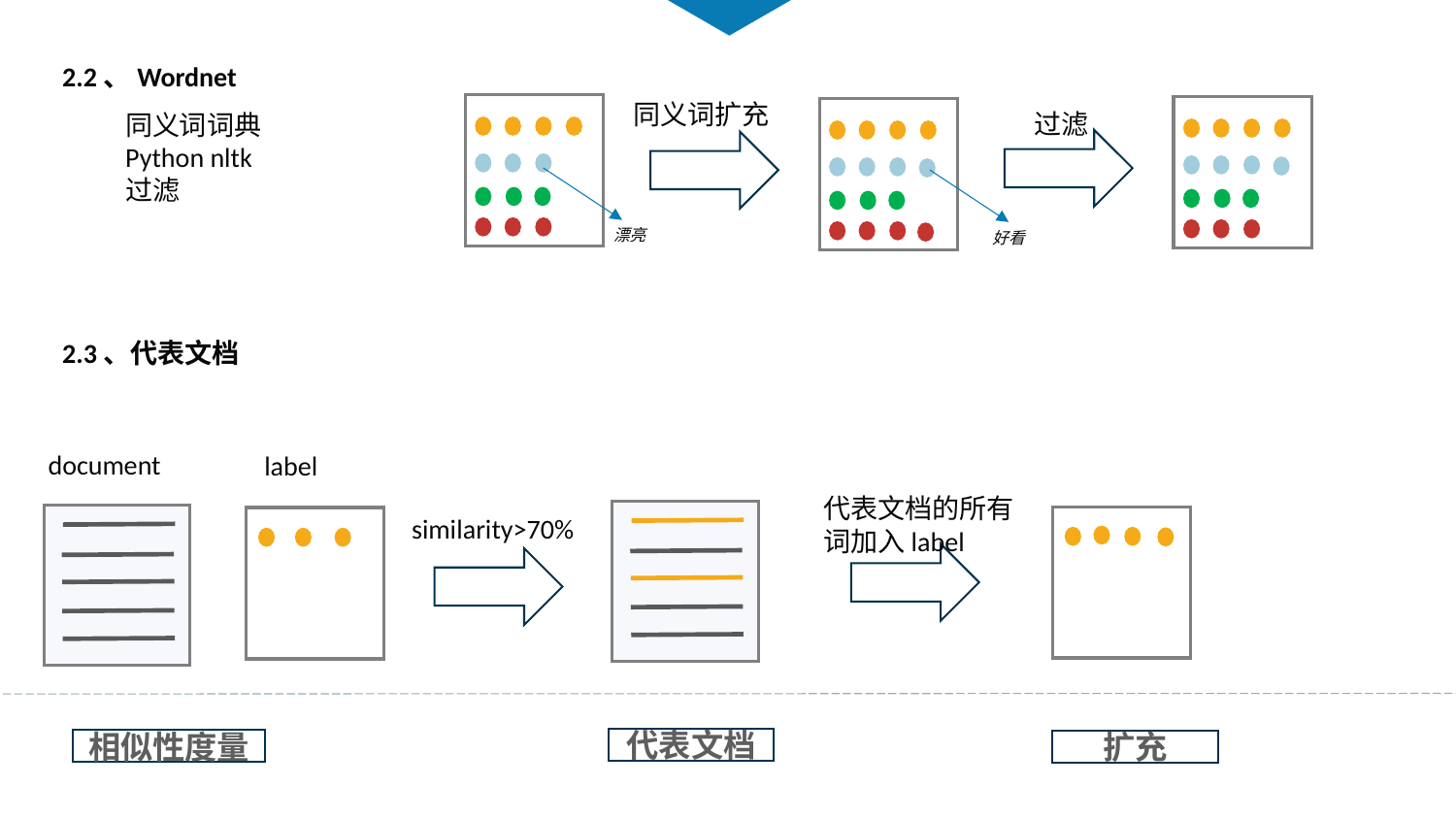

2.2、Wordnet
同义词扩充

过滤
同义词词典
Python nltk
过滤

漂亮

好看

2.3、代表文档
document
label
代表文档的所有词加入label

similarity>70%

代表文档
相似性度量
扩充